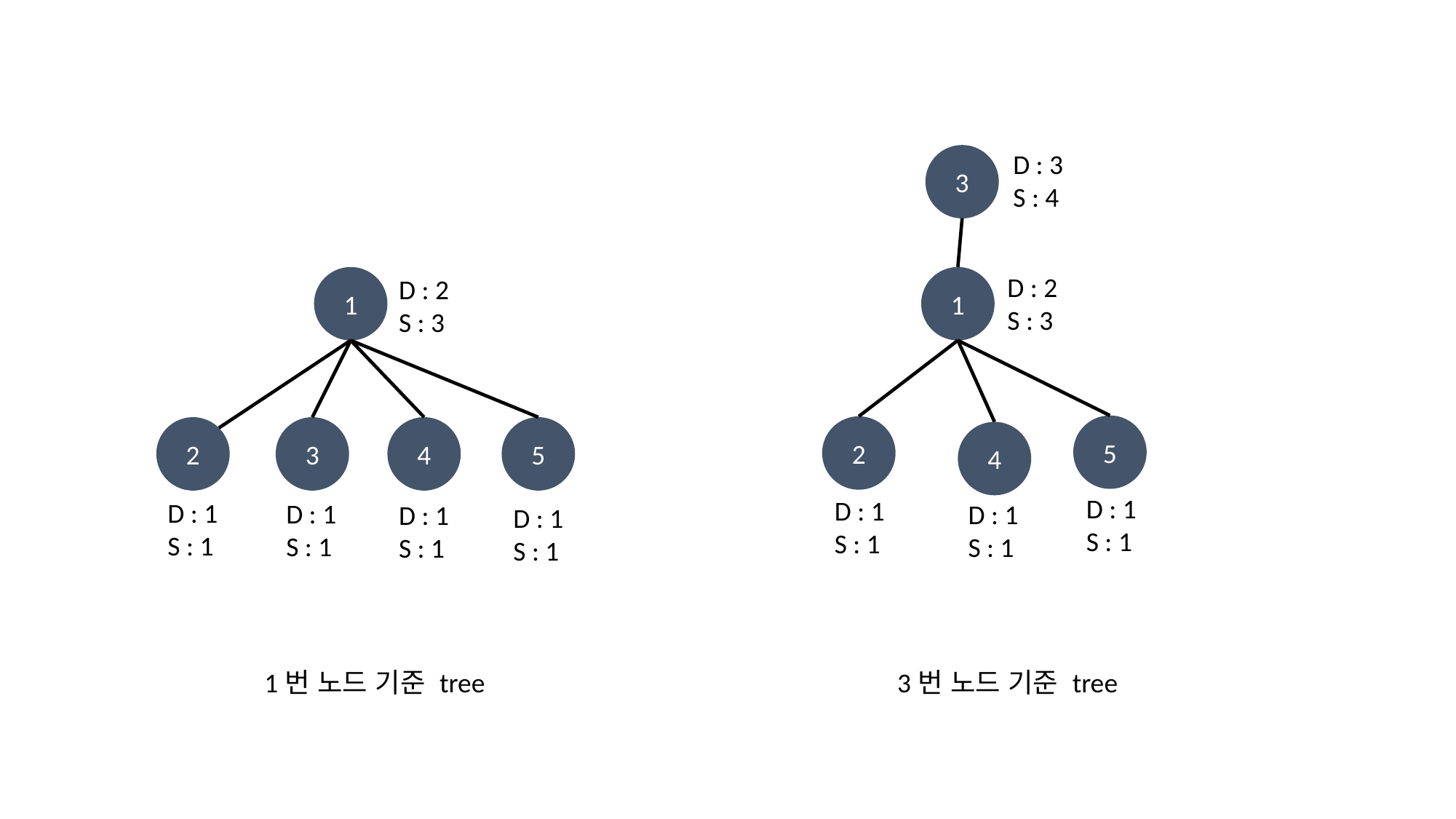

D : 3
S : 4
3
D : 2
S : 3
D : 2
S : 3
1
1
5
2
5
2
3
4
4
D : 1
S : 1
D : 1
S : 1
D : 1
S : 1
D : 1
S : 1
D : 1
S : 1
D : 1
S : 1
D : 1
S : 1
1번 노드 기준 tree
3번 노드 기준 tree